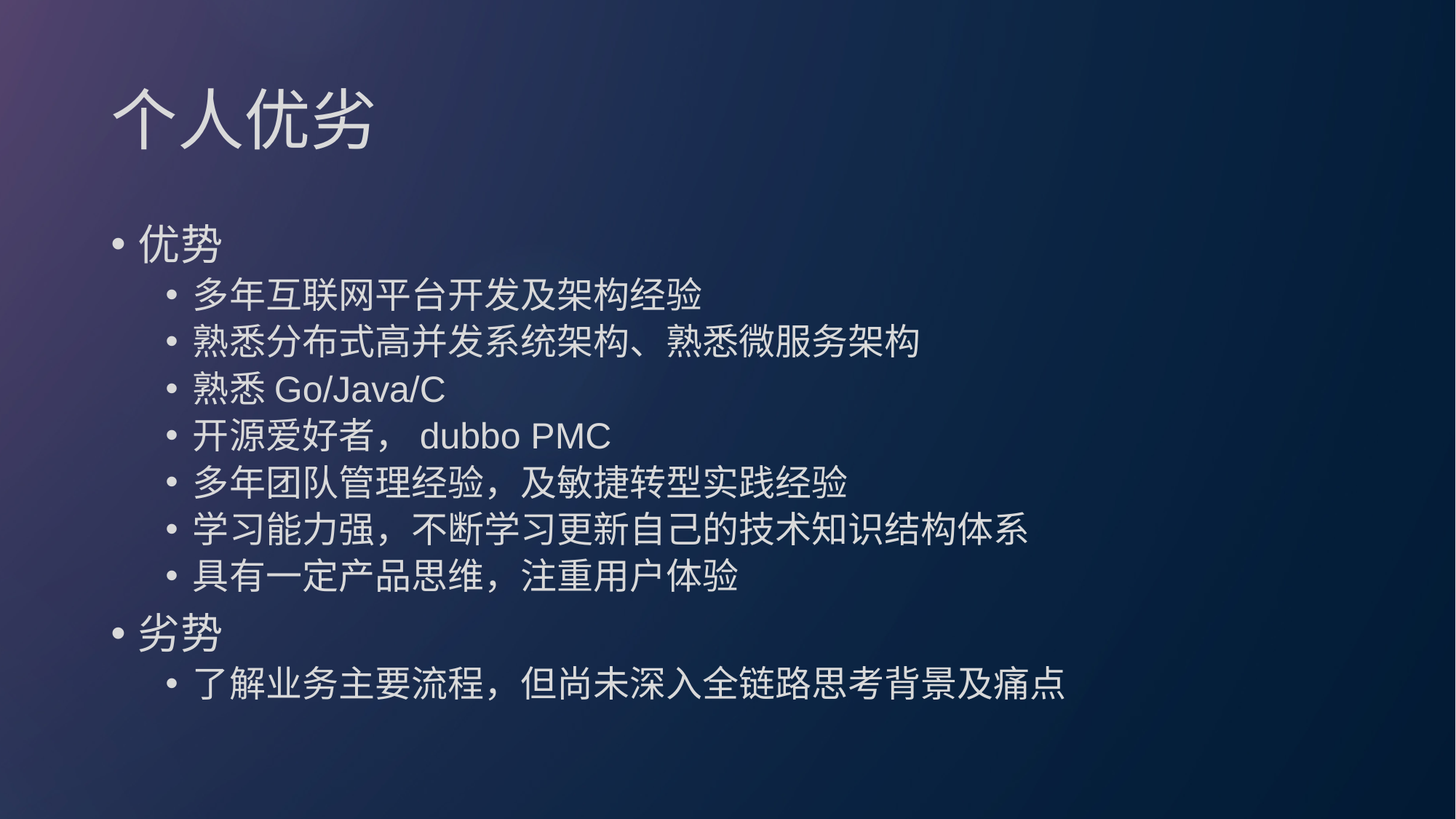

# 个人优劣
优势
多年互联网平台开发及架构经验
熟悉分布式高并发系统架构、熟悉微服务架构
熟悉Go/Java/C
开源爱好者，dubbo PMC
多年团队管理经验，及敏捷转型实践经验
学习能力强，不断学习更新自己的技术知识结构体系
具有一定产品思维，注重用户体验
劣势
了解业务主要流程，但尚未深入全链路思考背景及痛点